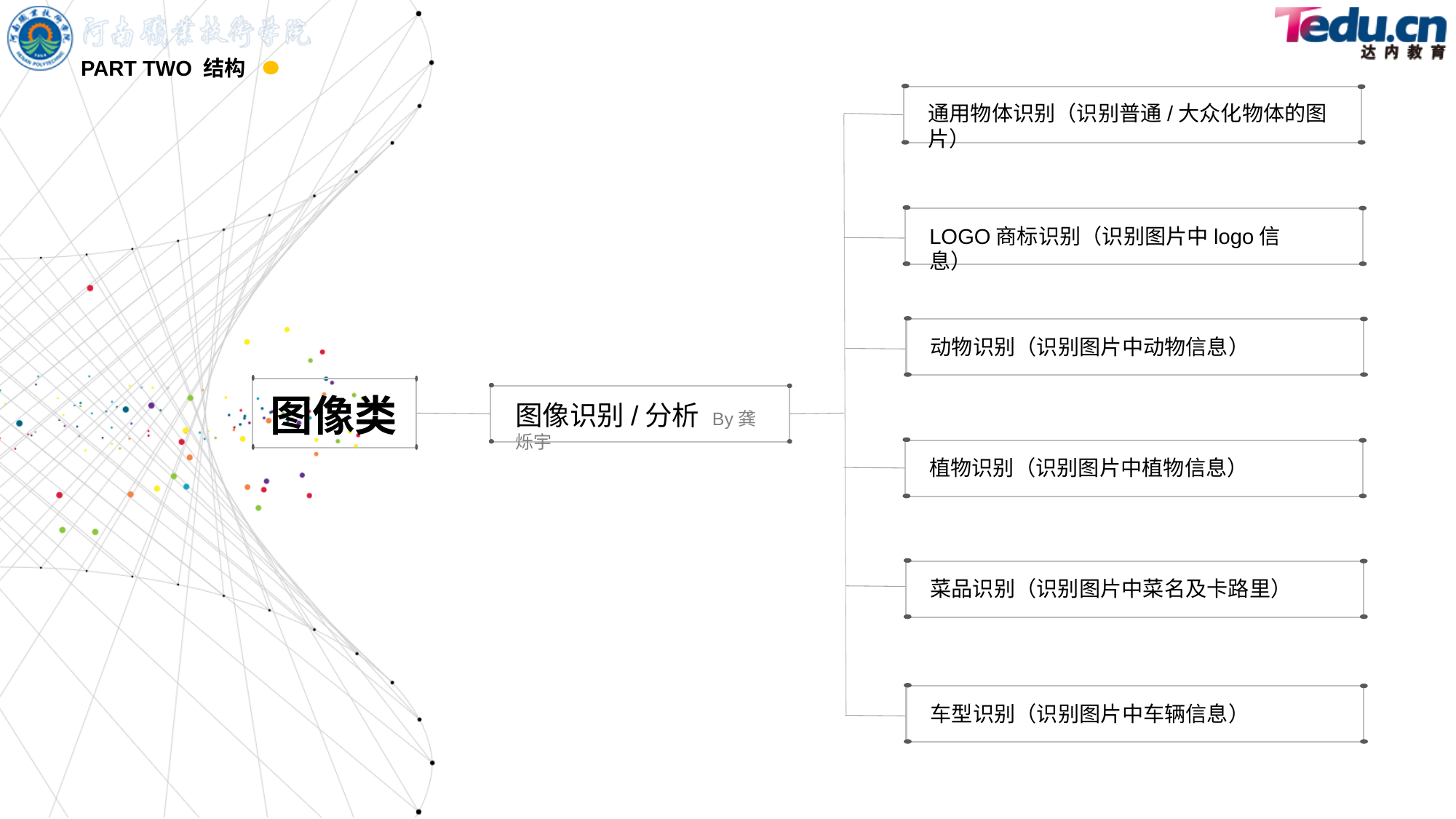

PART TWO 结构

通用物体识别（识别普通/大众化物体的图片）

LOGO商标识别（识别图片中logo信息）

动物识别（识别图片中动物信息）

图像类
图像识别/分析 By龚烁宇

植物识别（识别图片中植物信息）

菜品识别（识别图片中菜名及卡路里）

车型识别（识别图片中车辆信息）